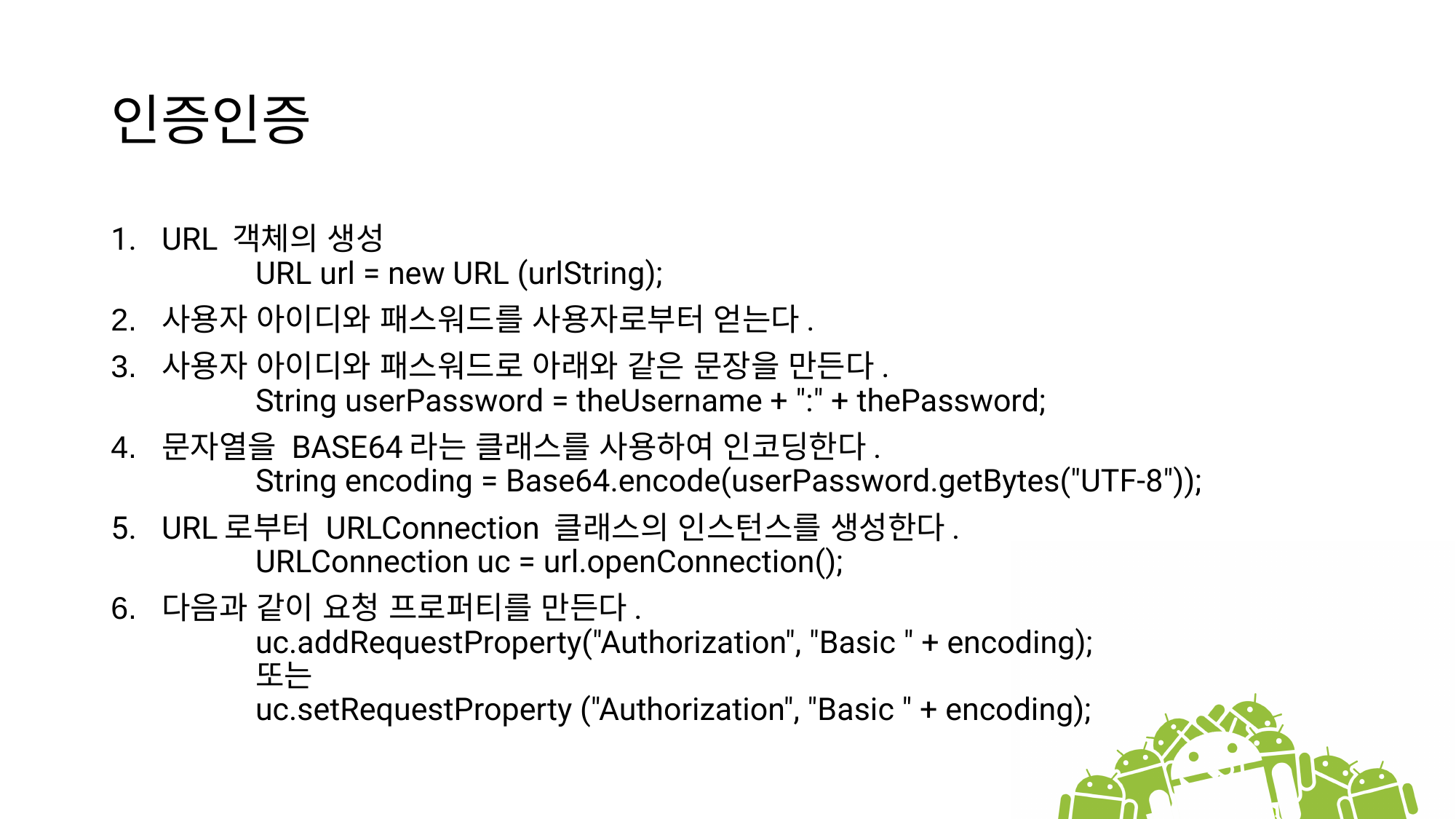

# 인증인증
URL 객체의 생성
	URL url = new URL (urlString);
사용자 아이디와 패스워드를 사용자로부터 얻는다.
사용자 아이디와 패스워드로 아래와 같은 문장을 만든다.
	String userPassword = theUsername + ":" + thePassword;
문자열을 BASE64라는 클래스를 사용하여 인코딩한다.
	String encoding = Base64.encode(userPassword.getBytes("UTF-8"));
URL로부터 URLConnection 클래스의 인스턴스를 생성한다.
	URLConnection uc = url.openConnection();
다음과 같이 요청 프로퍼티를 만든다.
	uc.addRequestProperty("Authorization", "Basic " + encoding);
	또는
	uc.setRequestProperty ("Authorization", "Basic " + encoding);